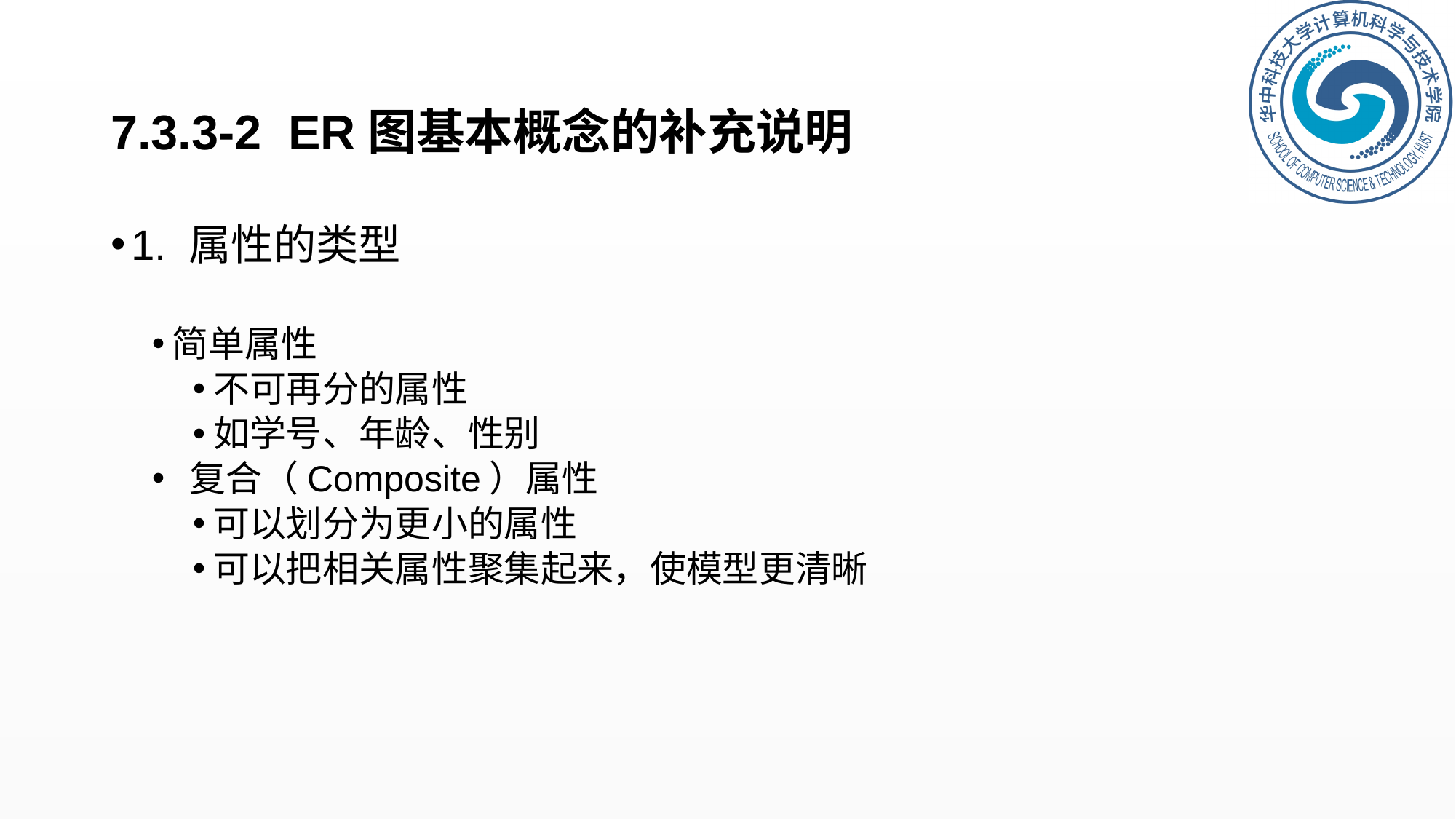

# 7.3.3-2  ER图基本概念的补充说明
1. 属性的类型

简单属性
不可再分的属性
如学号、年龄、性别
 复合（Composite）属性
可以划分为更小的属性
可以把相关属性聚集起来，使模型更清晰